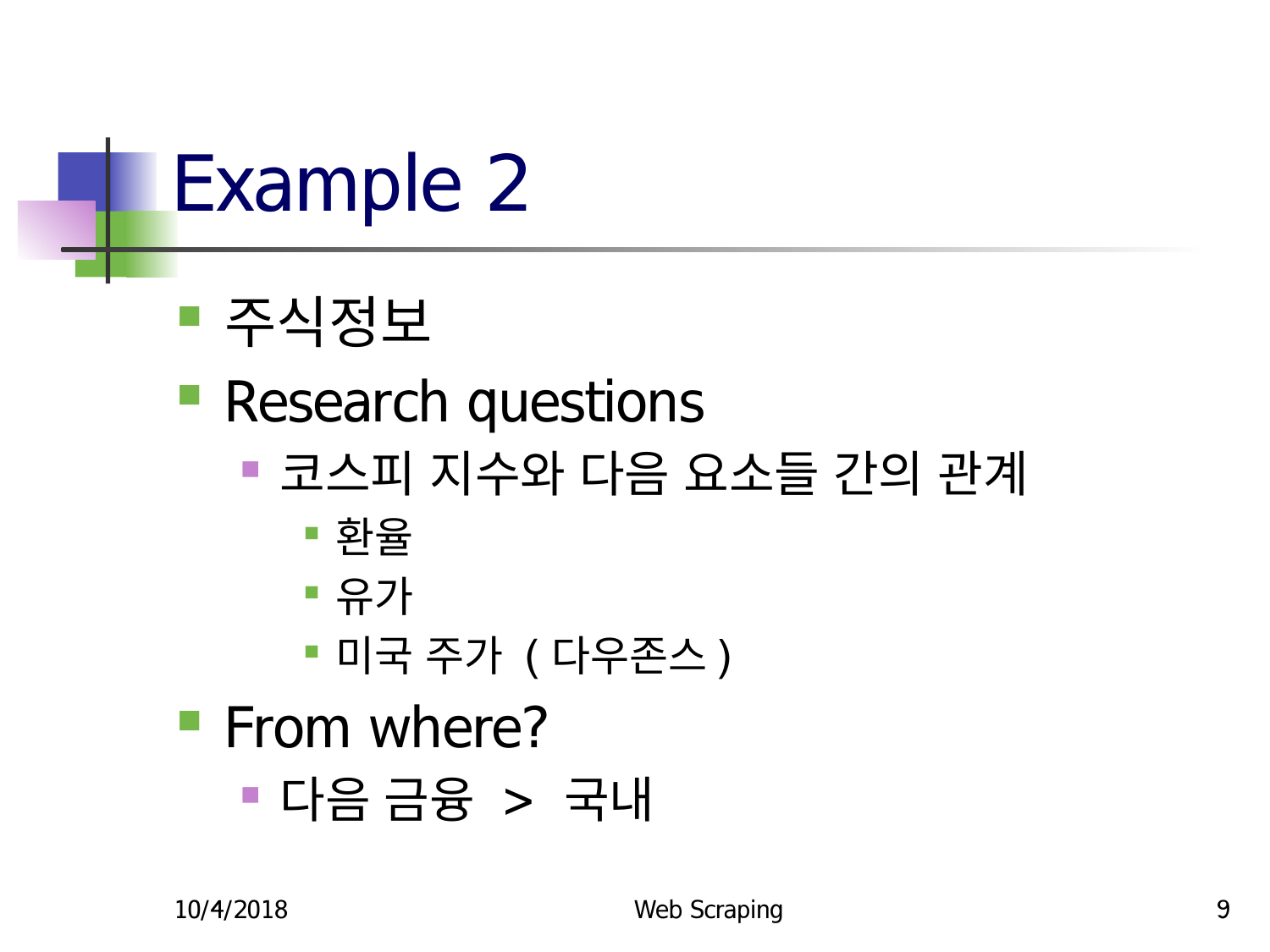

# Example 2
주식정보
Research questions
코스피 지수와 다음 요소들 간의 관계
환율
유가
미국 주가 (다우존스)
From where?
다음 금융 > 국내

10/4/2018
Web Scraping
9